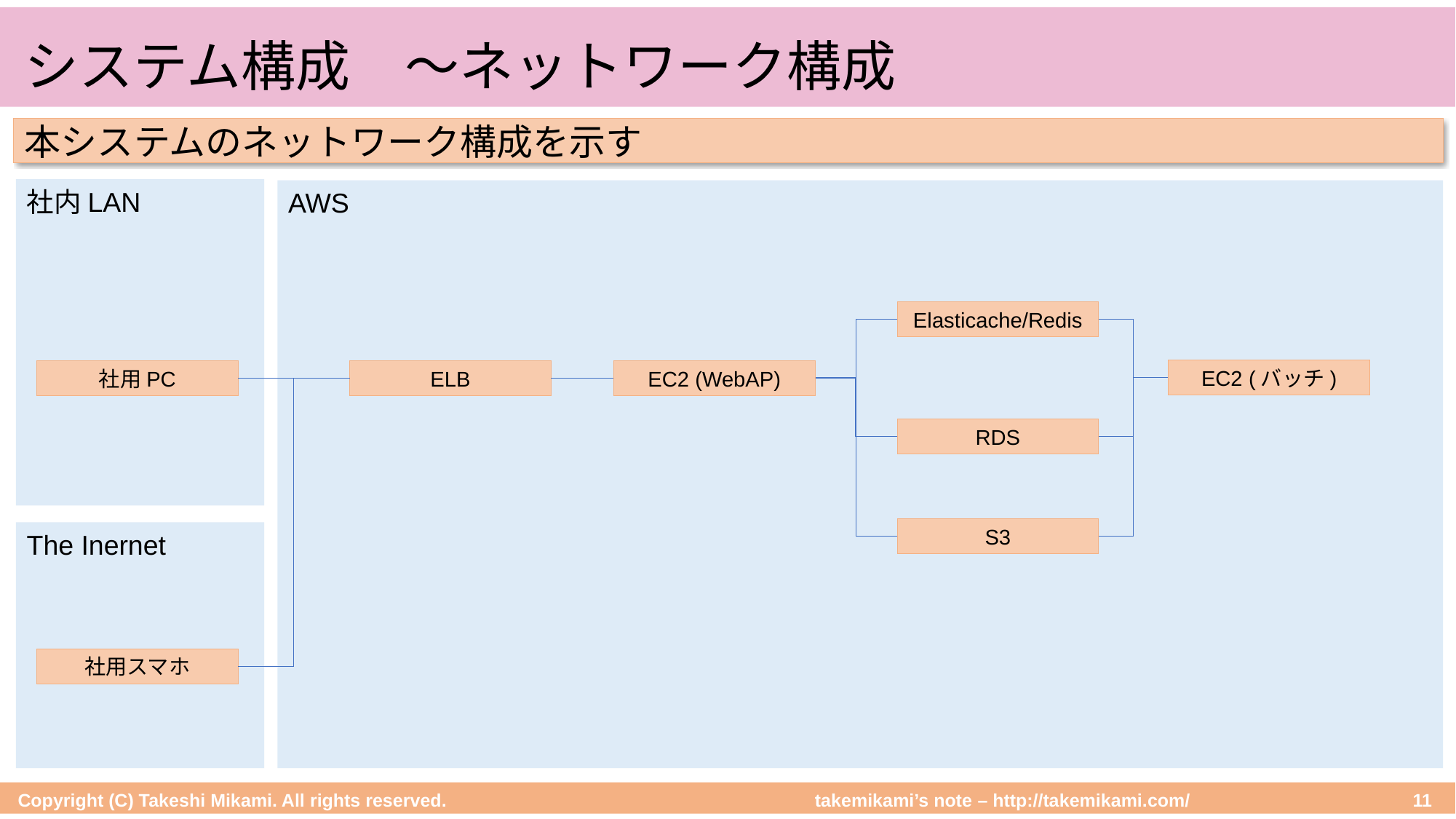

# システム構成　〜ネットワーク構成
本システムのネットワーク構成を示す
社内LAN
AWS
Elasticache/Redis
EC2 (バッチ)
EC2 (WebAP)
ELB
社用PC
RDS
S3
The Inernet
社用スマホ
Copyright (C) Takeshi Mikami. All rights reserved.
11